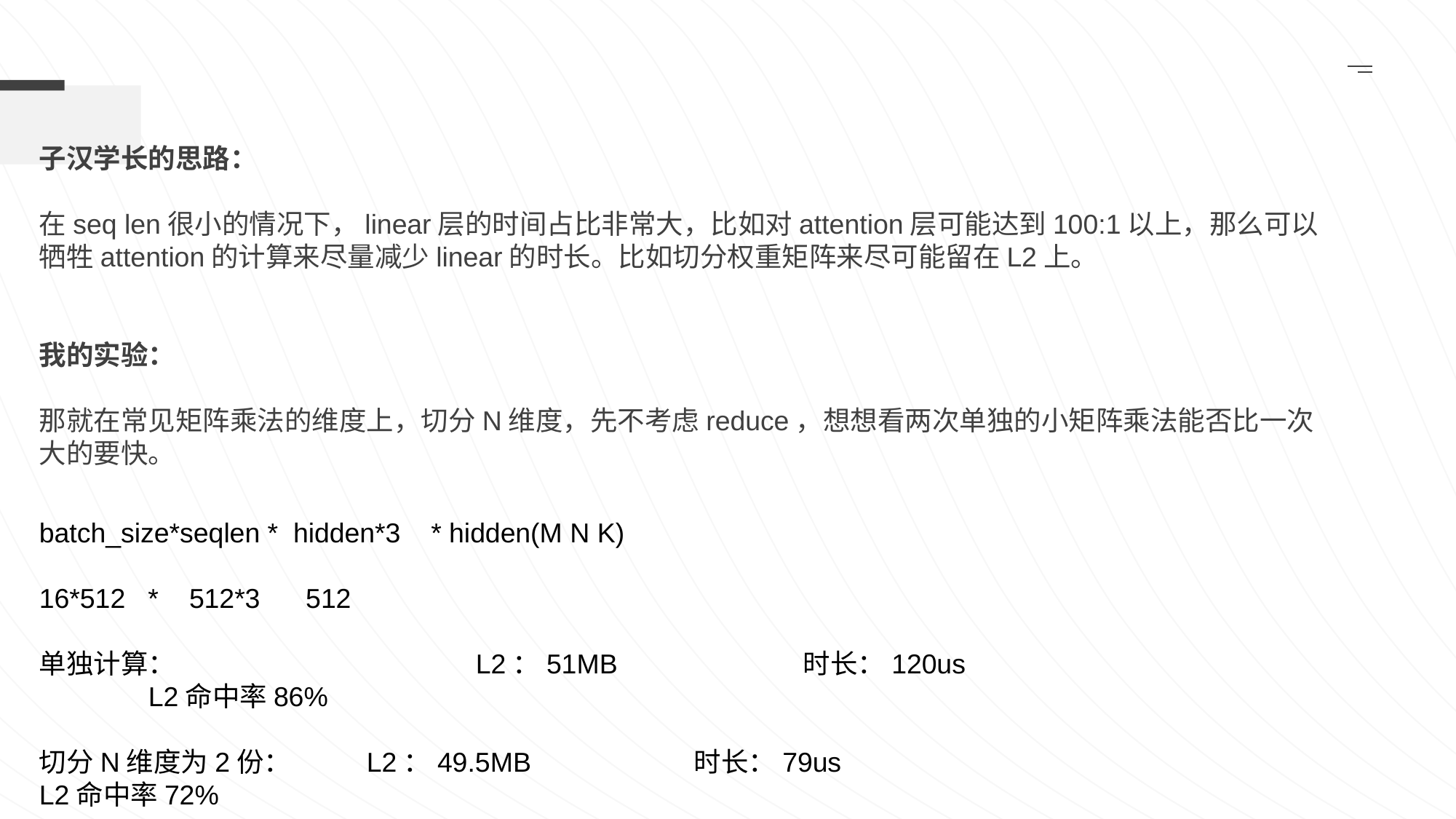

子汉学长的思路：

在seq len很小的情况下，linear层的时间占比非常大，比如对attention层可能达到100:1以上，那么可以牺牲attention的计算来尽量减少linear的时长。比如切分权重矩阵来尽可能留在L2上。

我的实验：

那就在常见矩阵乘法的维度上，切分N维度，先不考虑reduce，想想看两次单独的小矩阵乘法能否比一次大的要快。
batch_size*seqlen *  hidden*3    * hidden(M N K)

16*512   *    512*3      512

单独计算：			L2：51MB  		时长：120us		L2命中率86%

切分N维度为2份：	L2：49.5MB		时长：79us		L2命中率72%

切分M维度为2份：	L2：27MB		时长：71us		L2命中率86%